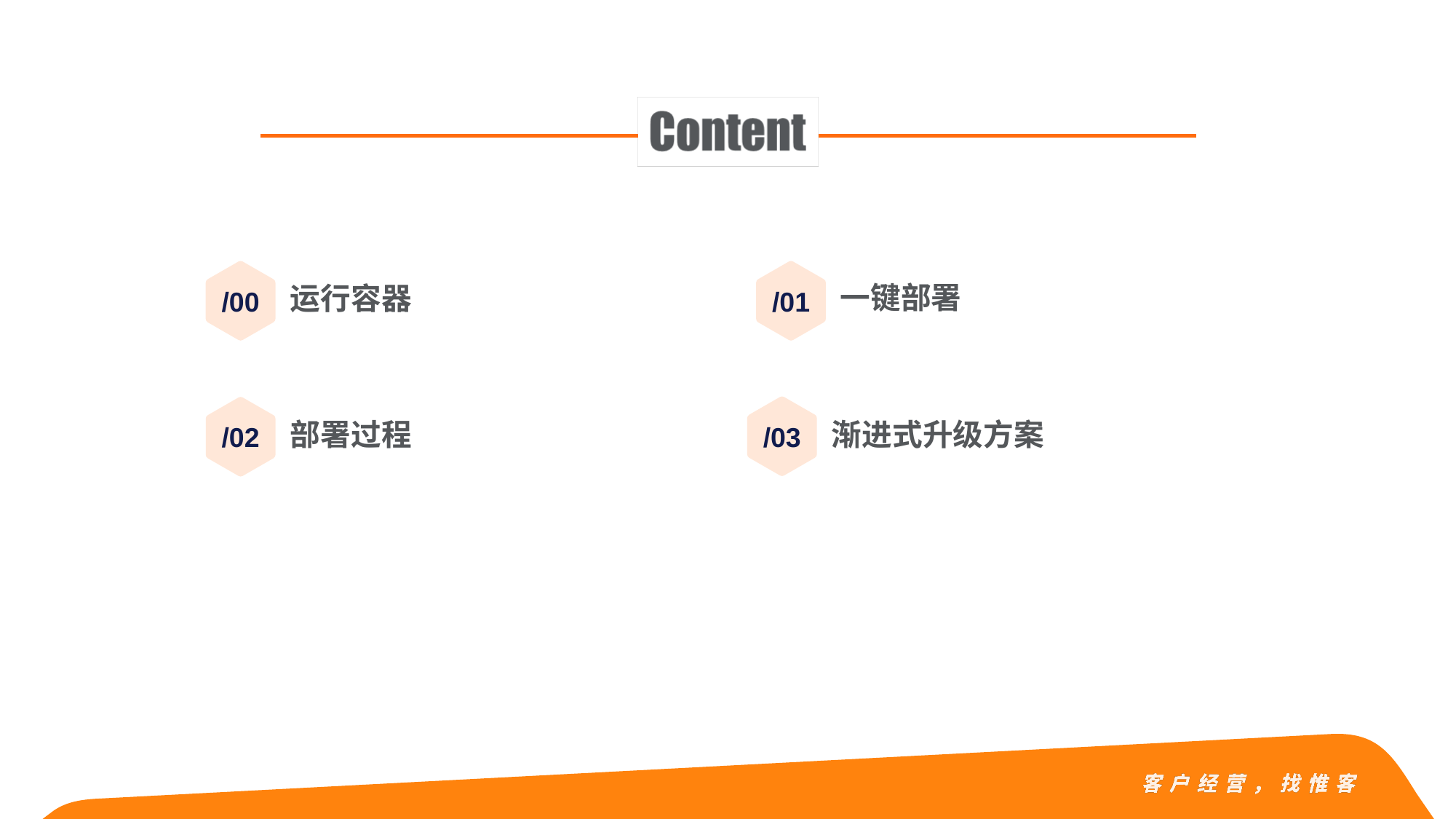

/00
/01
一键部署
# 运行容器
/03
/02
渐进式升级方案
部署过程